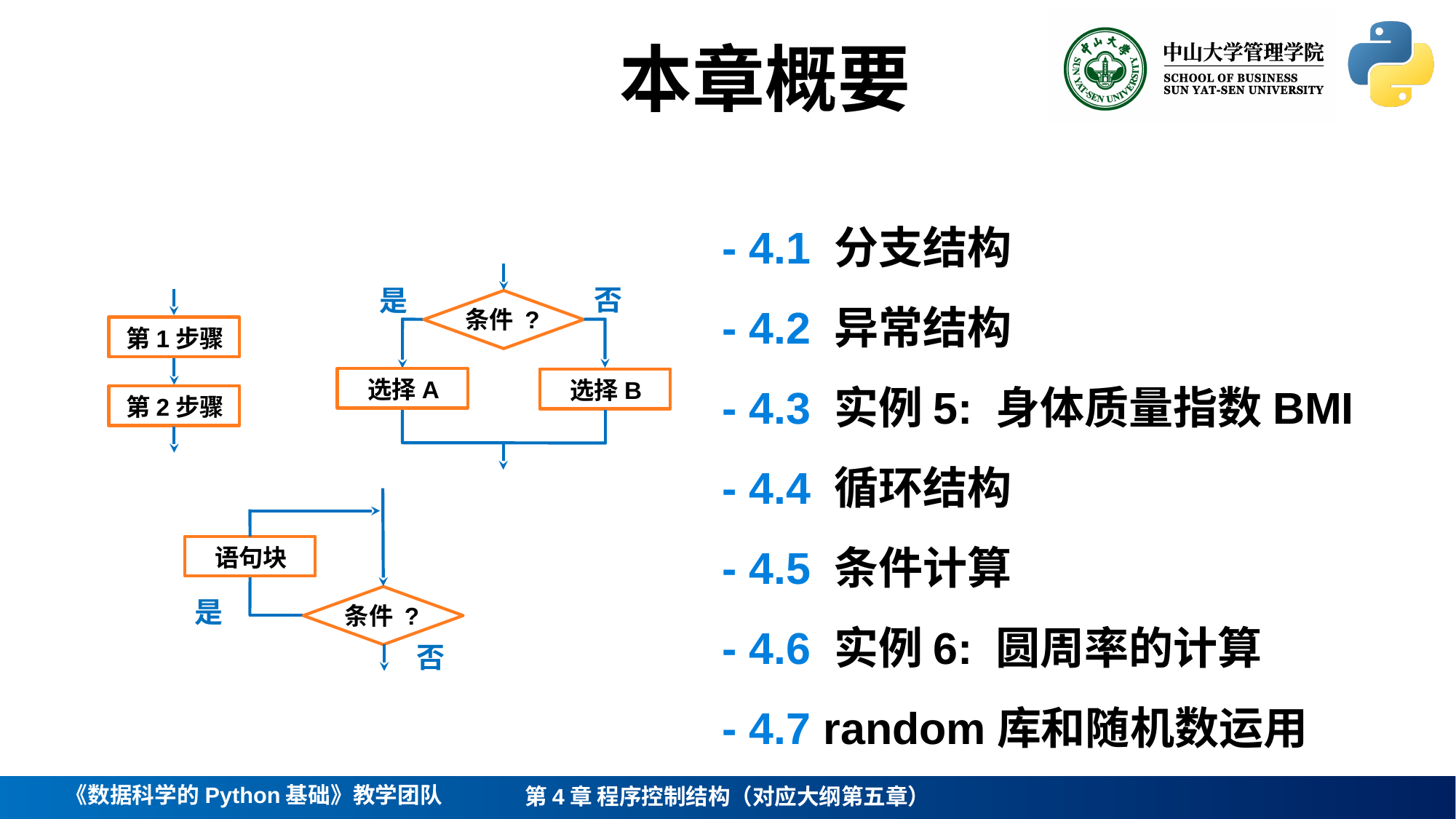

本章概要
         - 4.1 分支结构
         - 4.2 异常结构
         - 4.3 实例5: 身体质量指数BMI
         - 4.4 循环结构
         - 4.5 条件计算
         - 4.6 实例6: 圆周率的计算
         - 4.7 random库和随机数运用
否
是

条件 ?

第1步骤

选择A

选择B

第2步骤

语句块

是
条件 ?
否